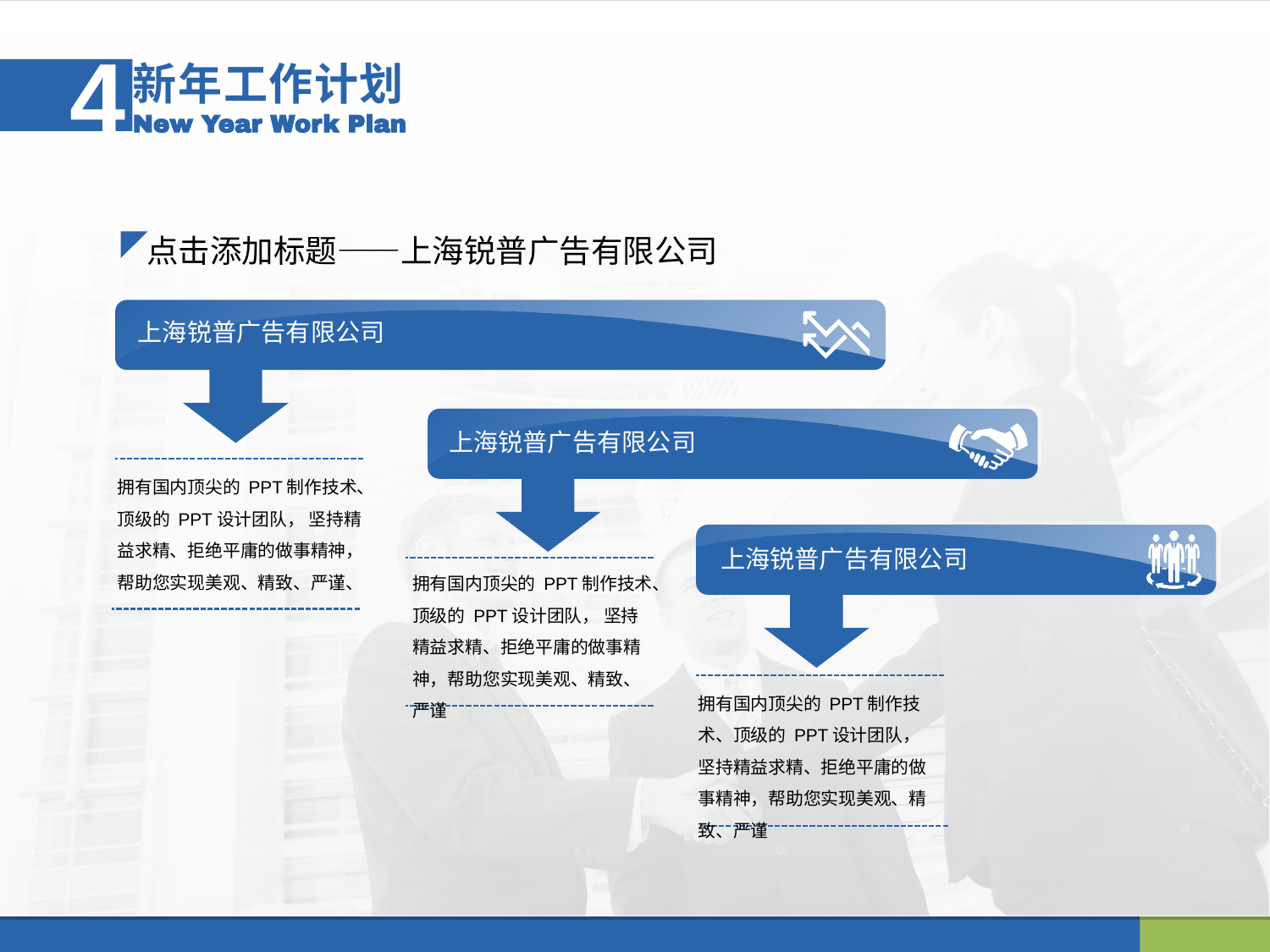

4
新年工作计划

New Year Work Plan
点击添加标题——上海锐普广告有限公司

上海锐普广告有限公司

上海锐普广告有限公司
拥有国内顶尖的 PPT制作技术、顶级的 PPT设计团队， 坚持精益求精、拒绝平庸的做事精神，帮助您实现美观、精致、严谨、

上海锐普广告有限公司
拥有国内顶尖的 PPT制作技术、顶级的 PPT设计团队， 坚持精益求精、拒绝平庸的做事精神，帮助您实现美观、精致、严谨

拥有国内顶尖的 PPT制作技术、顶级的 PPT设计团队， 坚持精益求精、拒绝平庸的做事精神，帮助您实现美观、精致、严谨